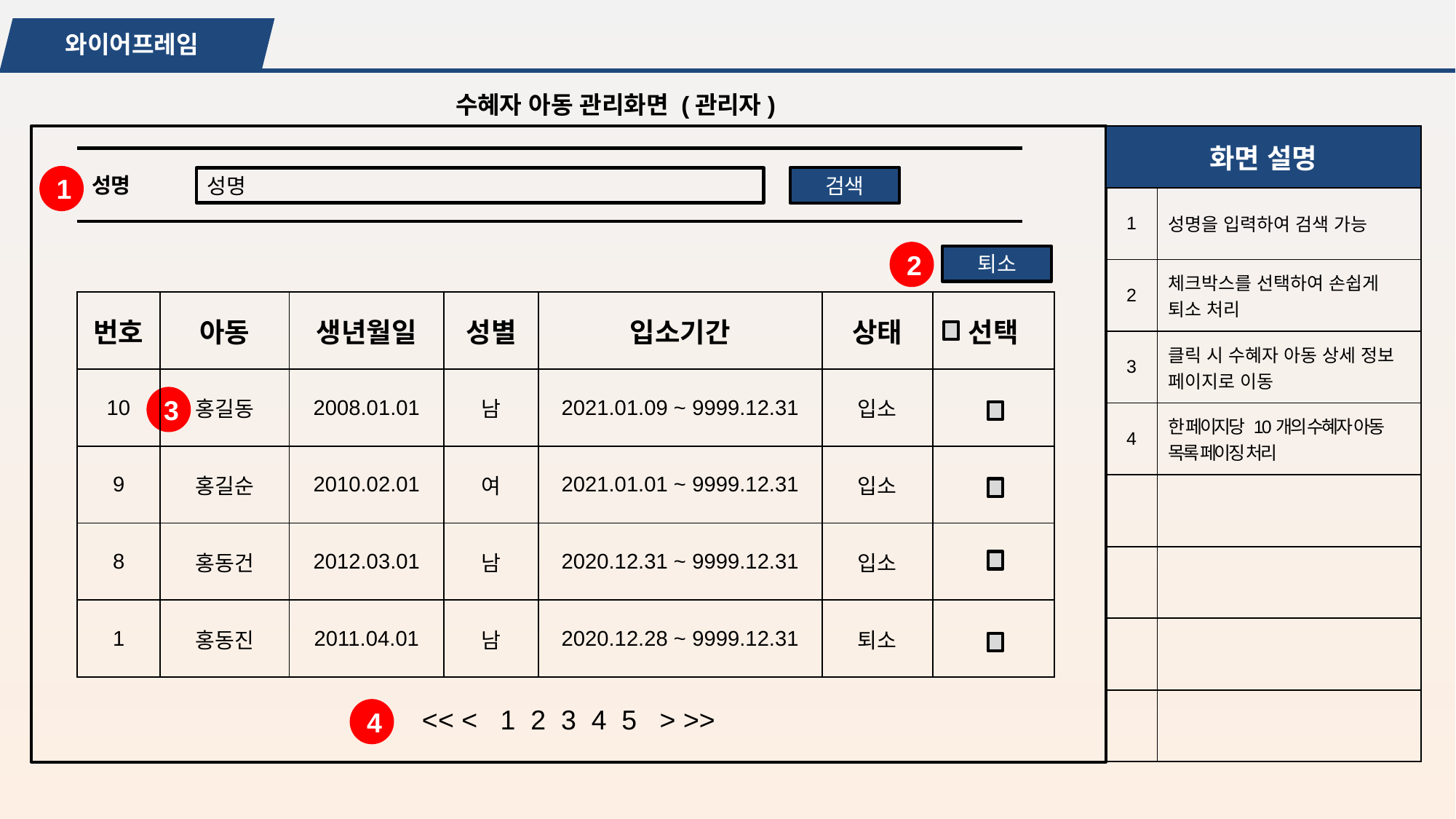

와이어프레임

수혜자 아동 관리화면 (관리자)
| 화면 설명 |  |
| --- | --- |
| 1 | 성명을 입력하여 검색 가능 |
| 2 | 체크박스를 선택하여 손쉽게 퇴소 처리 |
| 3 | 클릭 시 수혜자 아동 상세 정보 페이지로 이동 |
| 4 | 한 페이지당 10개의 수혜자 아동 목록 페이징 처리 |
|  |  |
|  |  |
|  |  |
|  |  |

성명
1
검색
성명
2
퇴소
| 번호 | 아동 | 생년월일 | 성별 | 입소기간 | 상태 | 선택 |
| --- | --- | --- | --- | --- | --- | --- |
| 10 | 홍길동 | 2008.01.01 | 남 | 2021.01.09 ~ 9999.12.31 | 입소 |  |
| 9 | 홍길순 | 2010.02.01 | 여 | 2021.01.01 ~ 9999.12.31 | 입소 |  |
| 8 | 홍동건 | 2012.03.01 | 남 | 2020.12.31 ~ 9999.12.31 | 입소 |  |
| 1 | 홍동진 | 2011.04.01 | 남 | 2020.12.28 ~ 9999.12.31 | 퇴소 |  |

3

<< <   1  2  3  4  5   > >>
4